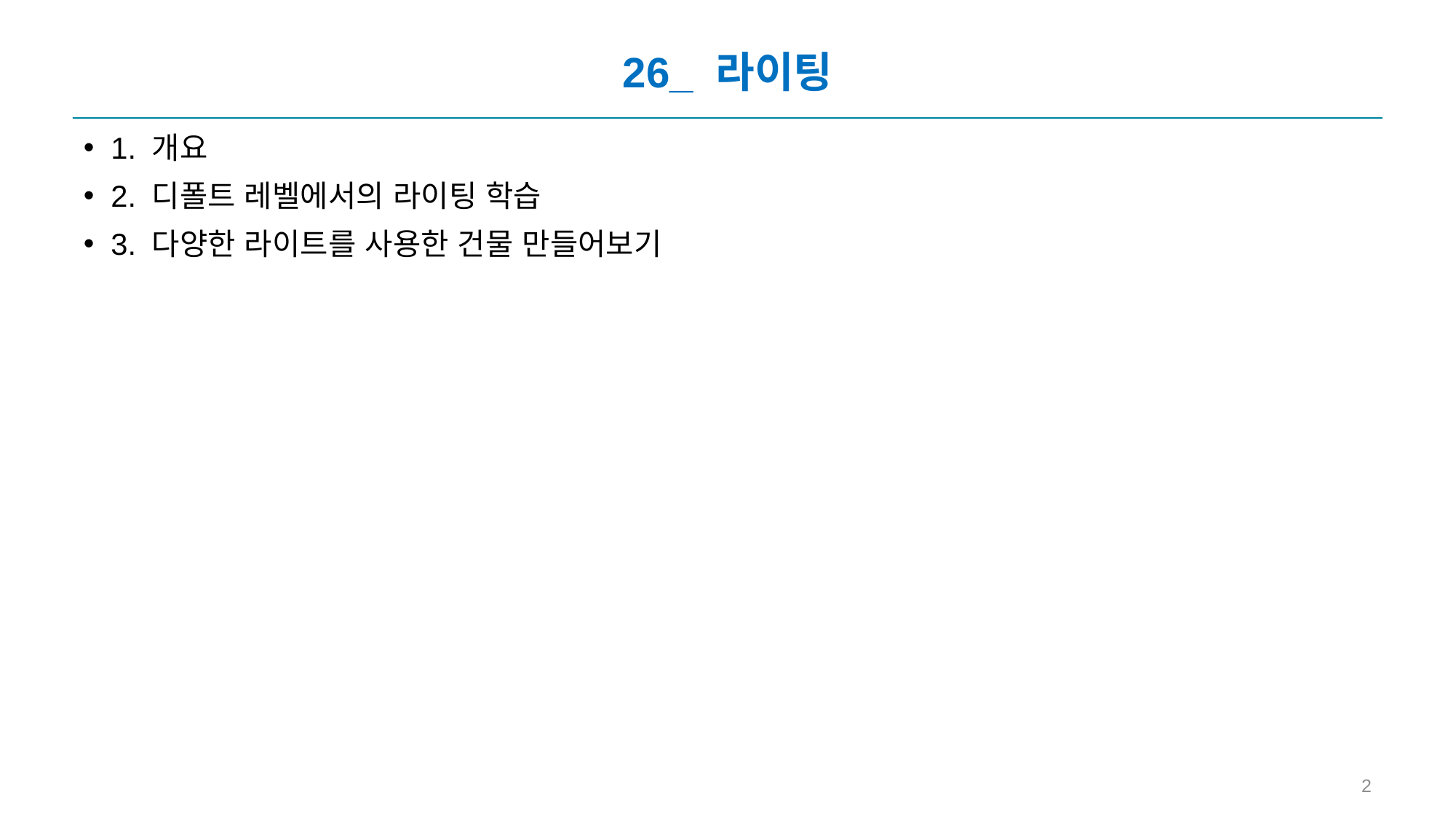

# 26_ 라이팅
1. 개요
2. 디폴트 레벨에서의 라이팅 학습
3. 다양한 라이트를 사용한 건물 만들어보기

2